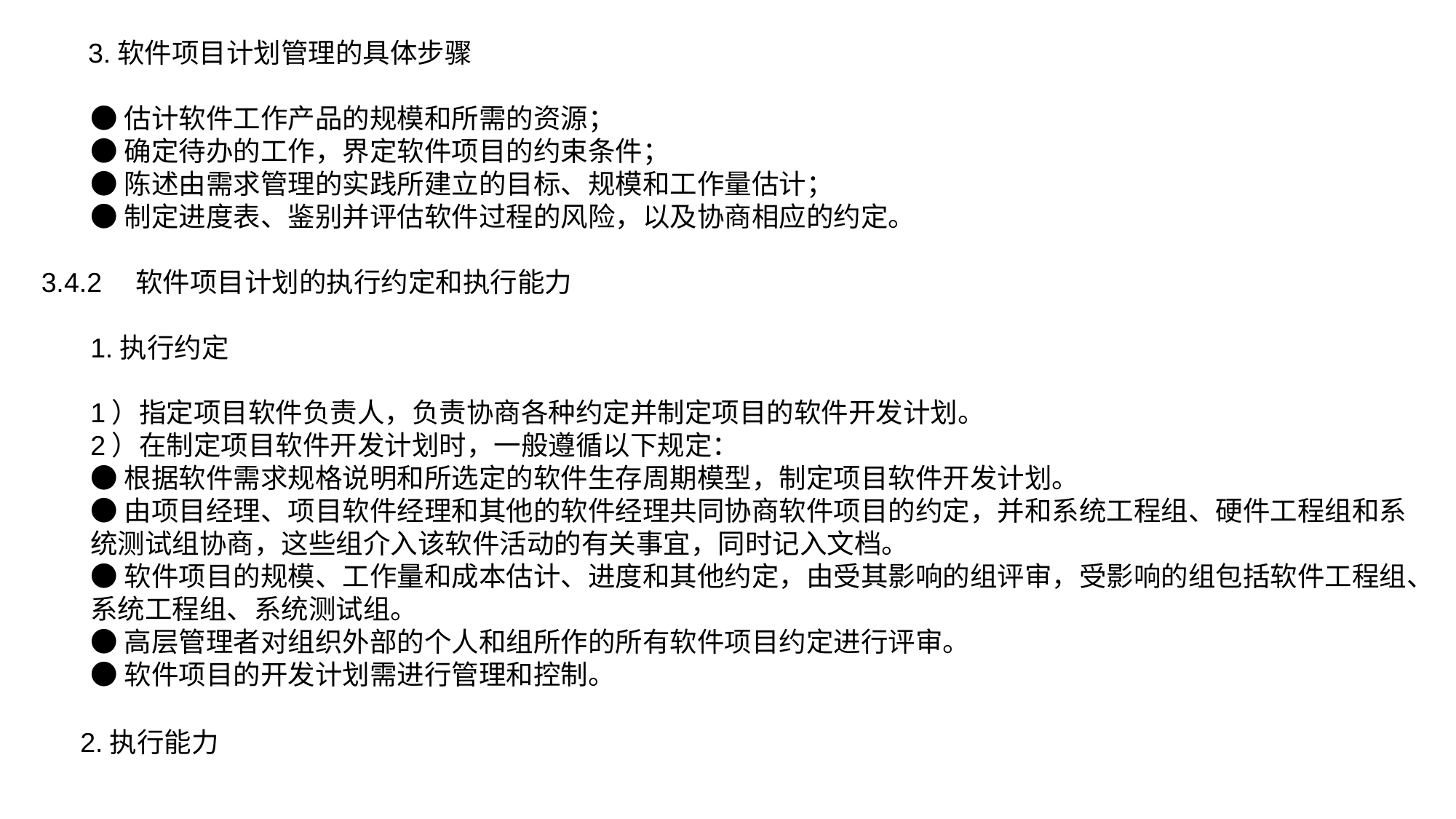

3.软件项目计划管理的具体步骤
●估计软件工作产品的规模和所需的资源；
●确定待办的工作，界定软件项目的约束条件；
●陈述由需求管理的实践所建立的目标、规模和工作量估计；
●制定进度表、鉴别并评估软件过程的风险，以及协商相应的约定。
3.4.2　软件项目计划的执行约定和执行能力
1.执行约定
1）指定项目软件负责人，负责协商各种约定并制定项目的软件开发计划。
2）在制定项目软件开发计划时，一般遵循以下规定：
●根据软件需求规格说明和所选定的软件生存周期模型，制定项目软件开发计划。
●由项目经理、项目软件经理和其他的软件经理共同协商软件项目的约定，并和系统工程组、硬件工程组和系统测试组协商，这些组介入该软件活动的有关事宜，同时记入文档。
●软件项目的规模、工作量和成本估计、进度和其他约定，由受其影响的组评审，受影响的组包括软件工程组、系统工程组、系统测试组。
●高层管理者对组织外部的个人和组所作的所有软件项目约定进行评审。
●软件项目的开发计划需进行管理和控制。
2.执行能力